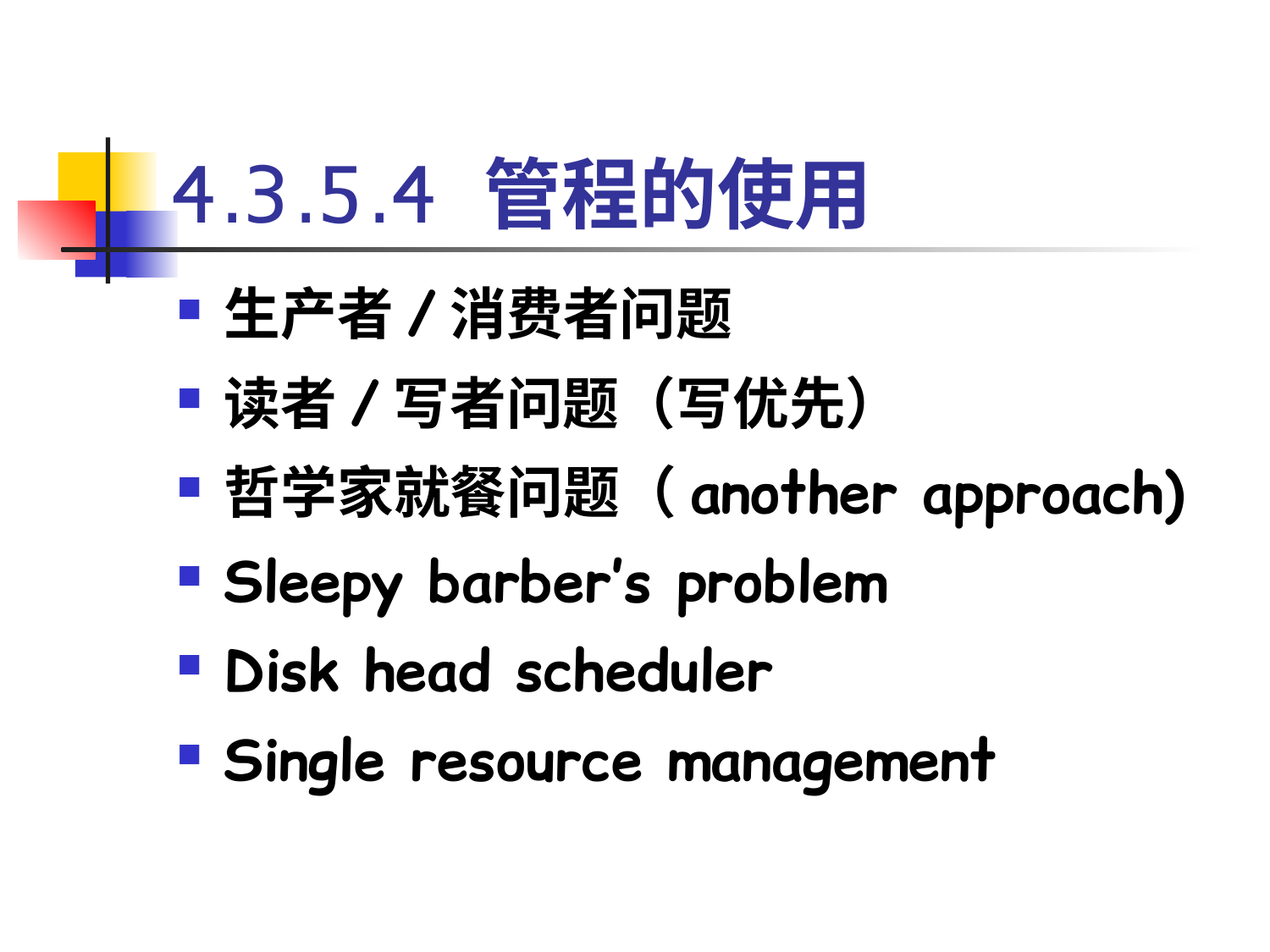

# 4.3.5.4 管程的使用
生产者/消费者问题
读者/写者问题（写优先）
哲学家就餐问题（another approach)
Sleepy barber’s problem
Disk head scheduler
Single resource management